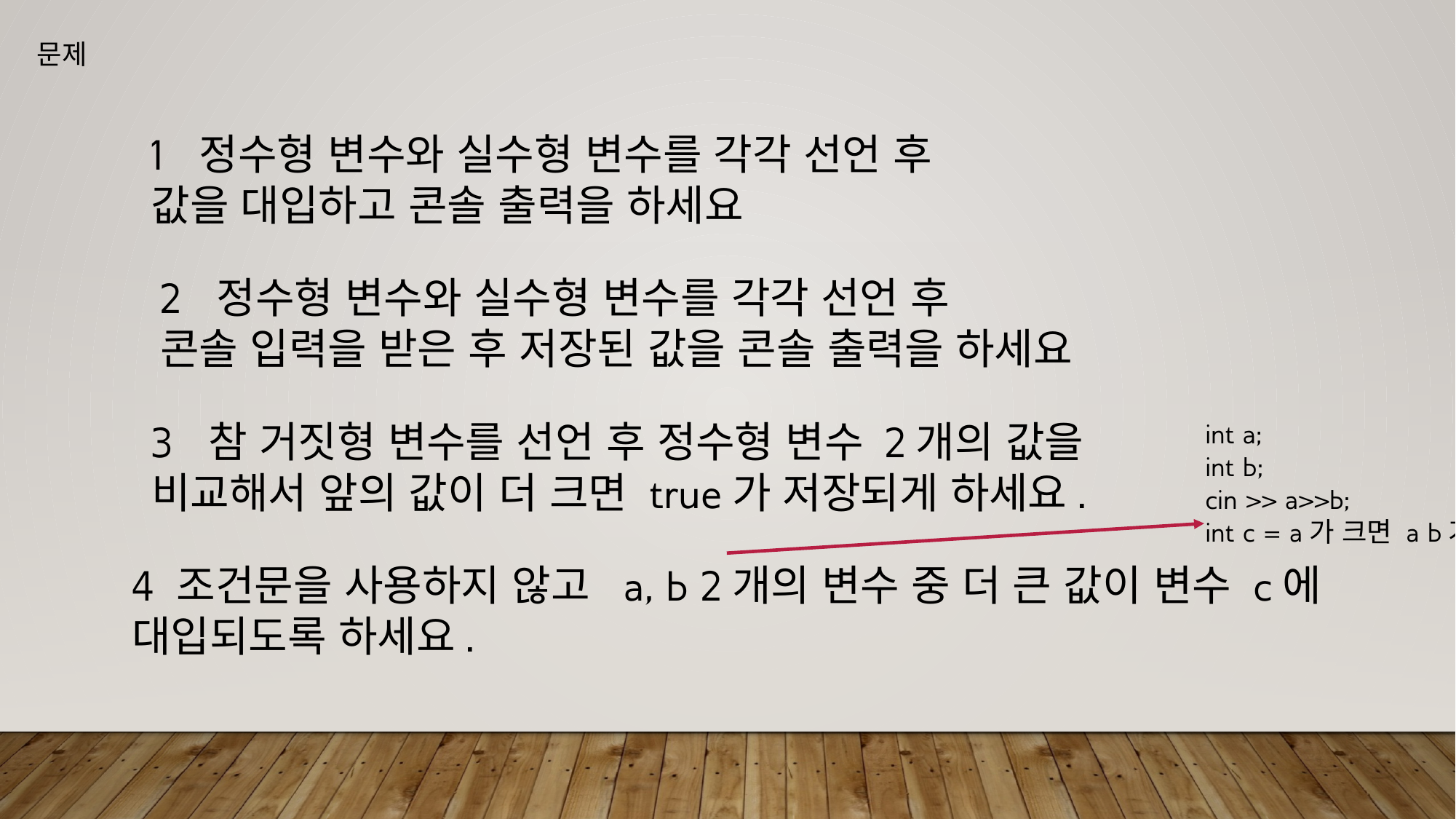

문제
1  정수형 변수와 실수형 변수를 각각 선언 후
값을 대입하고 콘솔 출력을 하세요
2  정수형 변수와 실수형 변수를 각각 선언 후
콘솔 입력을 받은 후 저장된 값을 콘솔 출력을 하세요
3  참 거짓형 변수를 선언 후 정수형 변수 2개의 값을
비교해서 앞의 값이 더 크면 true가 저장되게 하세요.
 int a;
 int b;
 cin >> a>>b;
 int c = a가 크면 a b가 크면 b
4 조건문을 사용하지 않고  a, b 2개의 변수 중 더 큰 값이 변수 c에
대입되도록 하세요.